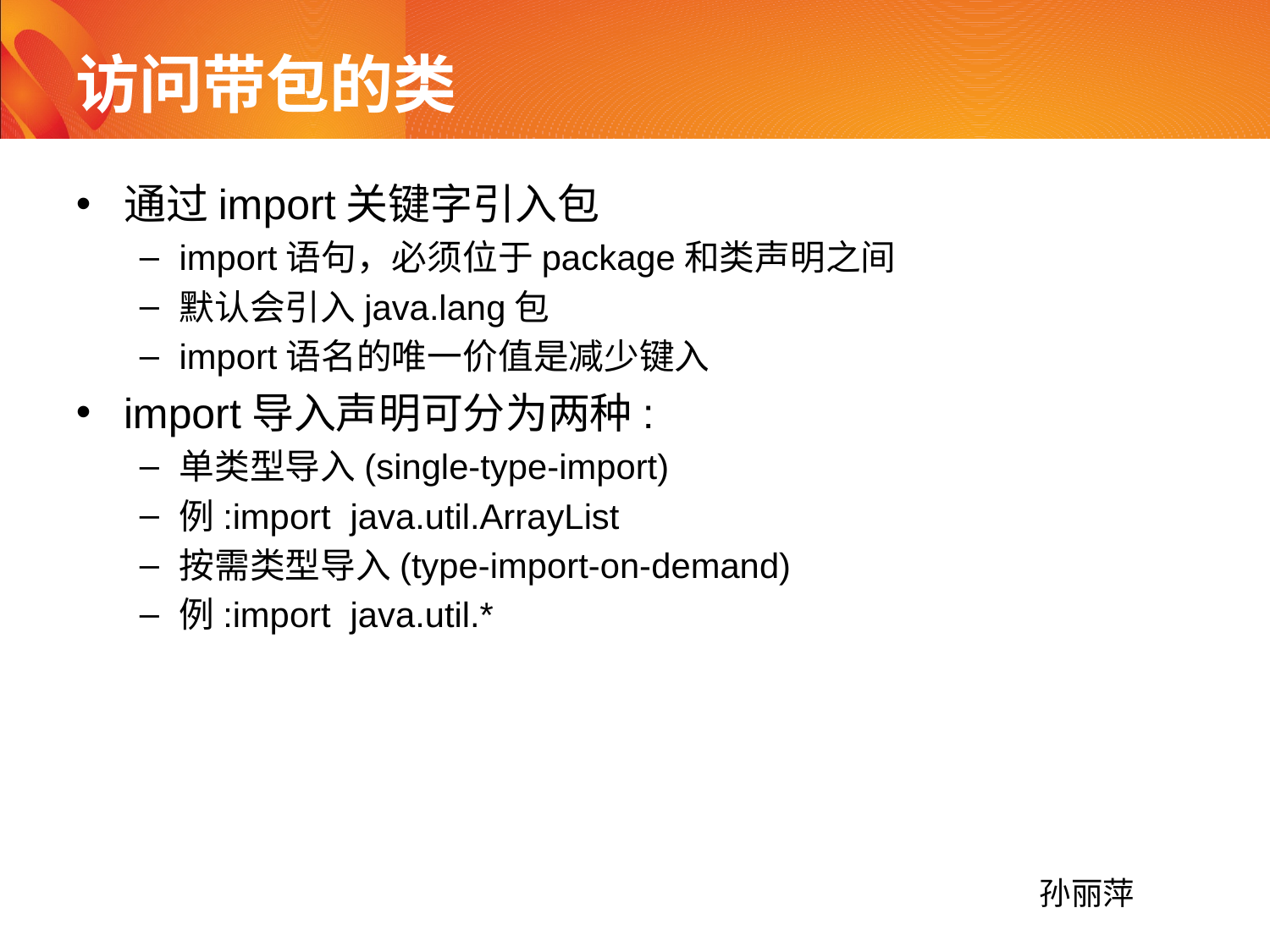

# 访问带包的类
通过import关键字引入包
import语句，必须位于package和类声明之间
默认会引入java.lang包
import语名的唯一价值是减少键入
import导入声明可分为两种:
单类型导入(single-type-import)
例:import  java.util.ArrayList
按需类型导入(type-import-on-demand)
例:import  java.util.*